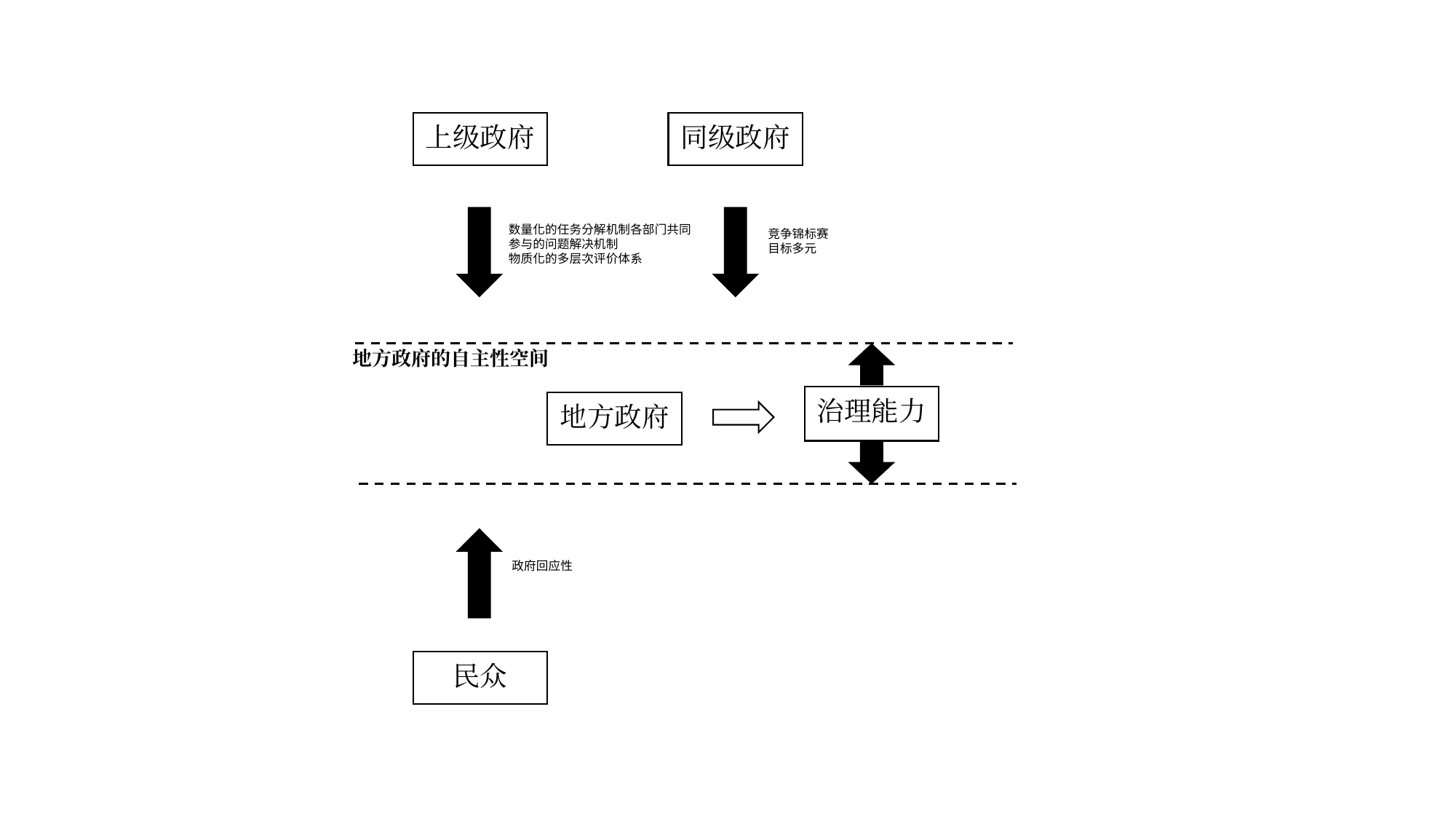

上级政府

同级政府

数量化的任务分解机制各部门共同
参与的问题解决机制
物质化的多层次评价体系
竞争锦标赛
目标多元
地方政府的自主性空间

治理能力

地方政府

政府回应性

民众